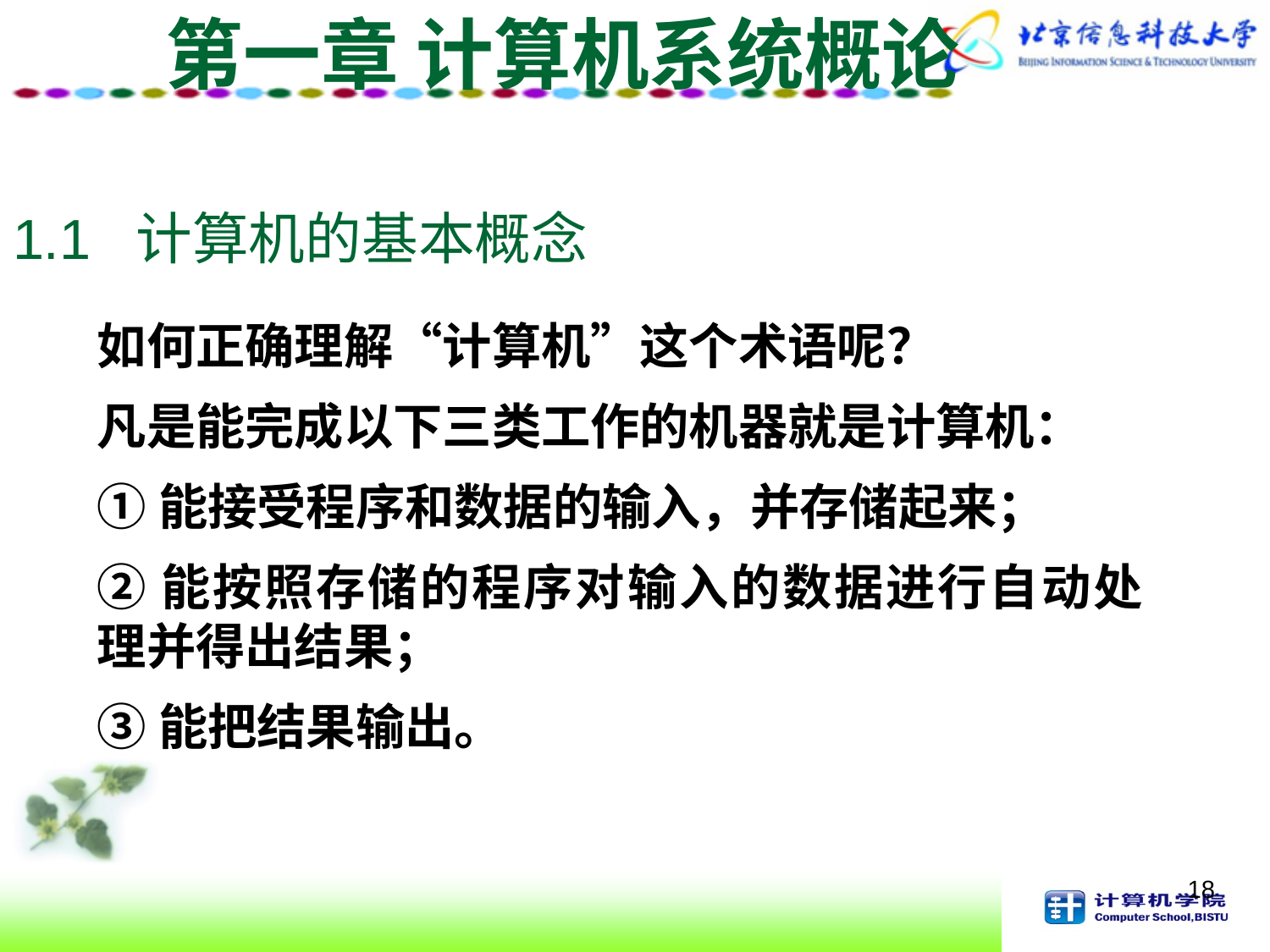

第一章 计算机系统概论
1.1  计算机的基本概念
如何正确理解“计算机”这个术语呢？
凡是能完成以下三类工作的机器就是计算机：
①能接受程序和数据的输入，并存储起来；
②能按照存储的程序对输入的数据进行自动处理并得出结果；
③能把结果输出。
18